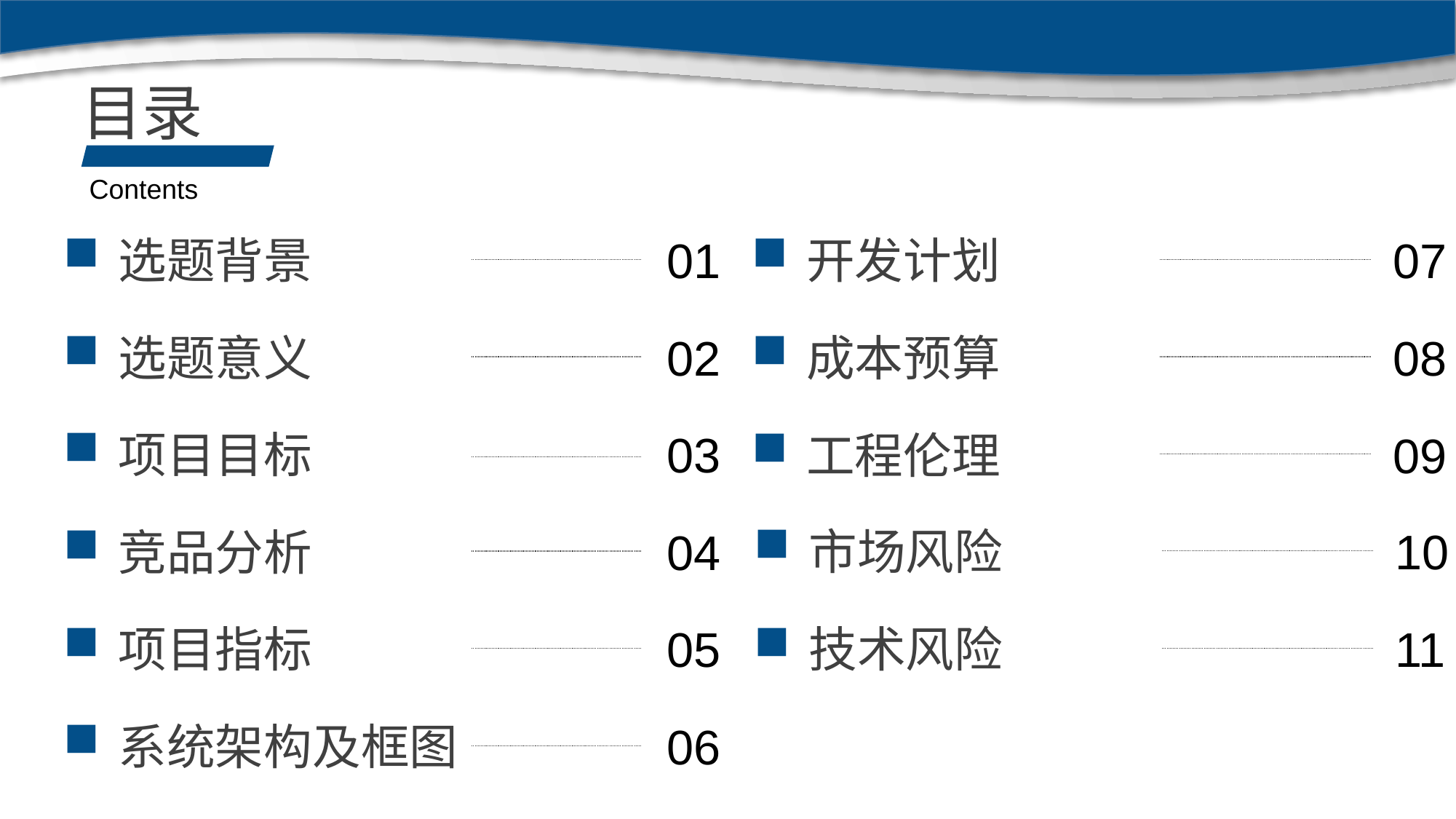

目录

Contents
选题背景
01
开发计划
07
选题意义
02
成本预算
08
项目目标
03
工程伦理
09
市场风险
10
竞品分析
04
项目指标
05
技术风险
11
系统架构及框图
06